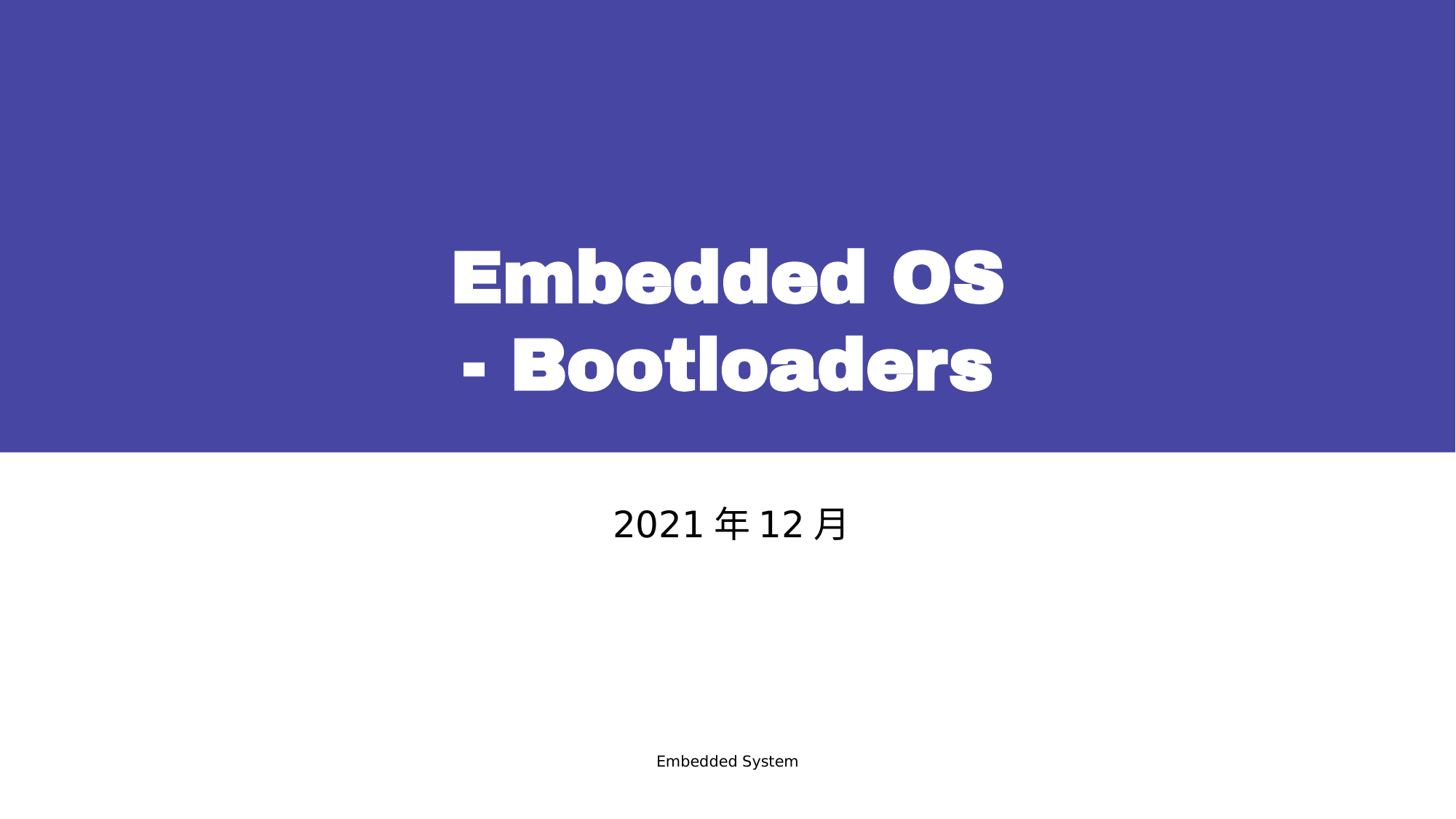

Embedded OS
- Bootloaders
2021年12月
Embedded System